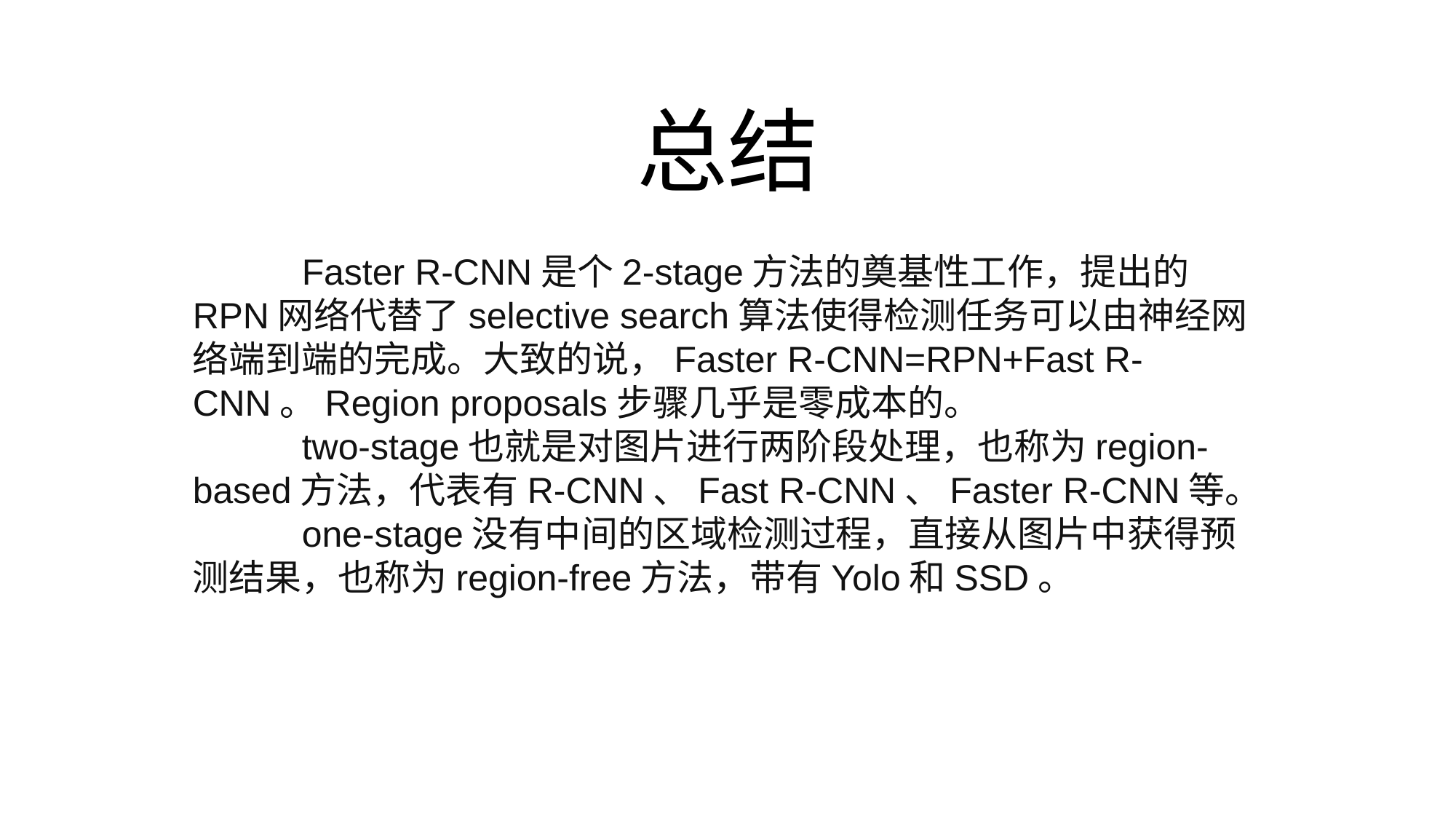

# 总结
	Faster R-CNN是个2-stage方法的奠基性工作，提出的RPN网络代替了selective search算法使得检测任务可以由神经网络端到端的完成。大致的说，Faster R-CNN=RPN+Fast R-CNN。Region proposals步骤几乎是零成本的。
	two-stage也就是对图片进行两阶段处理，也称为region-based方法，代表有R-CNN、Fast R-CNN、Faster R-CNN等。
	one-stage没有中间的区域检测过程，直接从图片中获得预测结果，也称为region-free方法，带有Yolo和SSD。